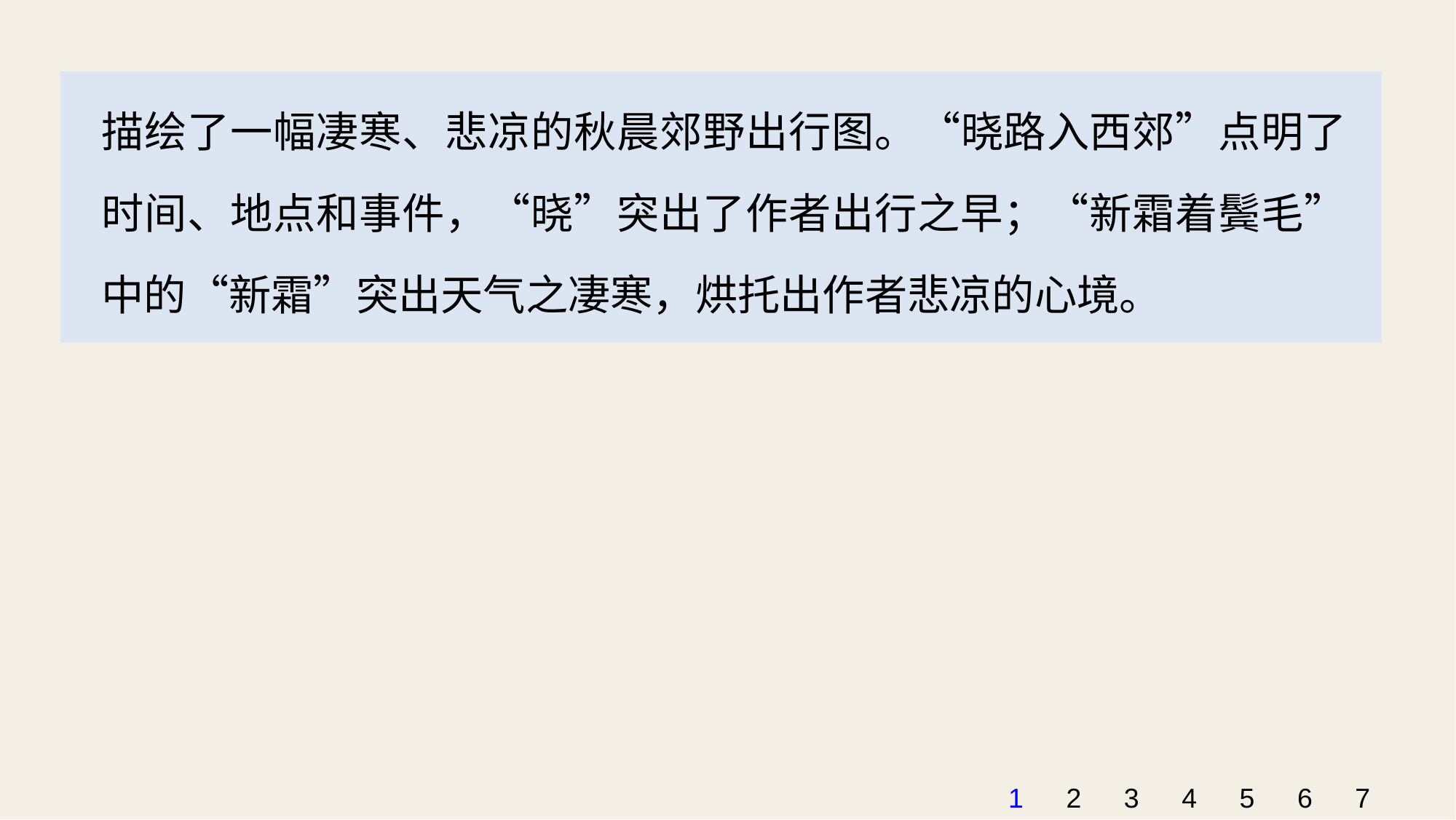

描绘了一幅凄寒、悲凉的秋晨郊野出行图。“晓路入西郊”点明了时间、地点和事件，“晓”突出了作者出行之早；“新霜着鬓毛”中的“新霜”突出天气之凄寒，烘托出作者悲凉的心境。

1
2
3
4
5
6
7